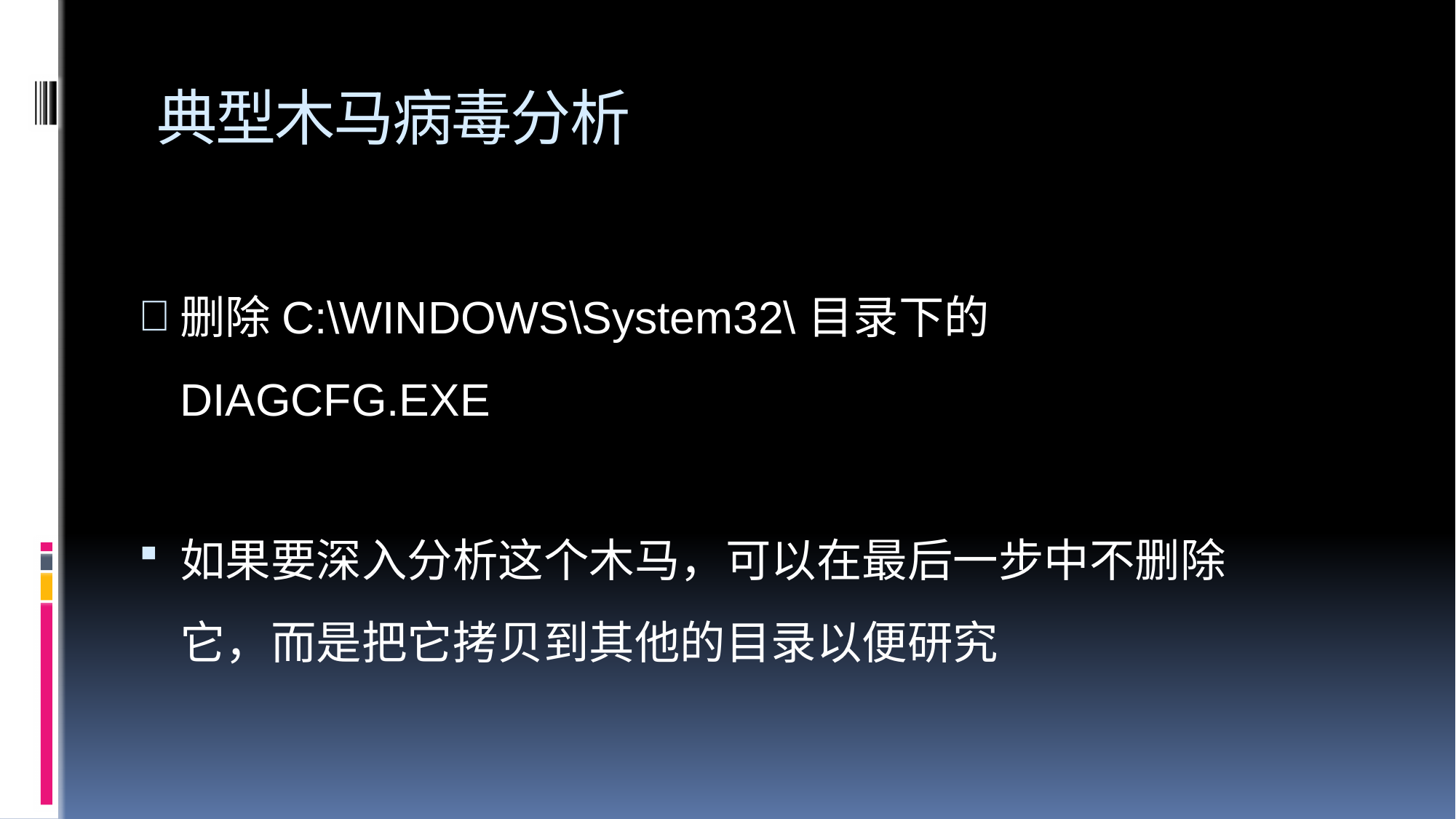

# 典型木马病毒分析
删除C:\WINDOWS\System32\目录下的DIAGCFG.EXE

如果要深入分析这个木马，可以在最后一步中不删除它，而是把它拷贝到其他的目录以便研究